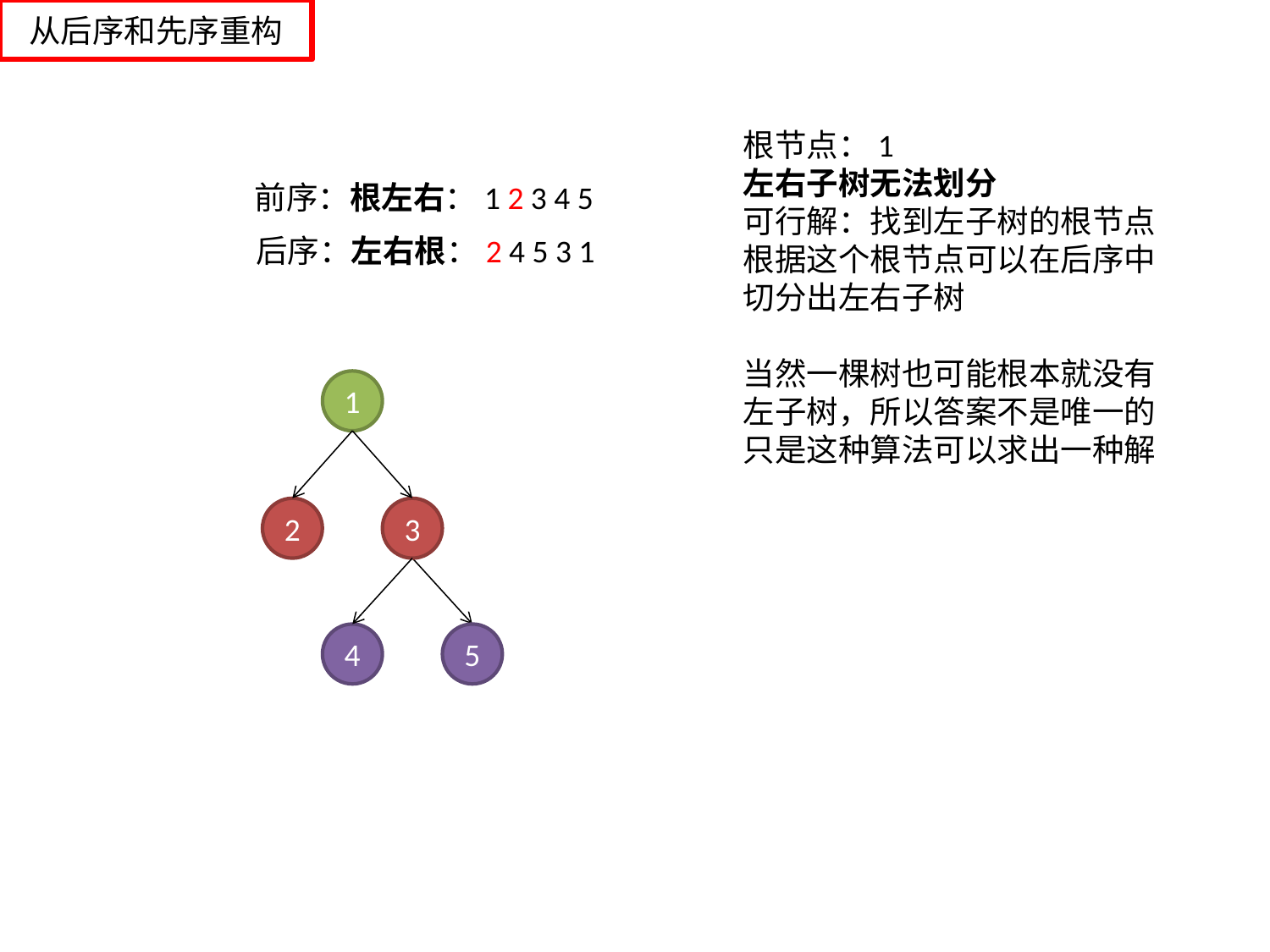

从后序和先序重构
根节点：1
左右子树无法划分
可行解：找到左子树的根节点
根据这个根节点可以在后序中
切分出左右子树

当然一棵树也可能根本就没有
左子树，所以答案不是唯一的
只是这种算法可以求出一种解
前序：根左右：1 2 3 4 5
后序：左右根：2 4 5 3 1
1
2
3
4
5